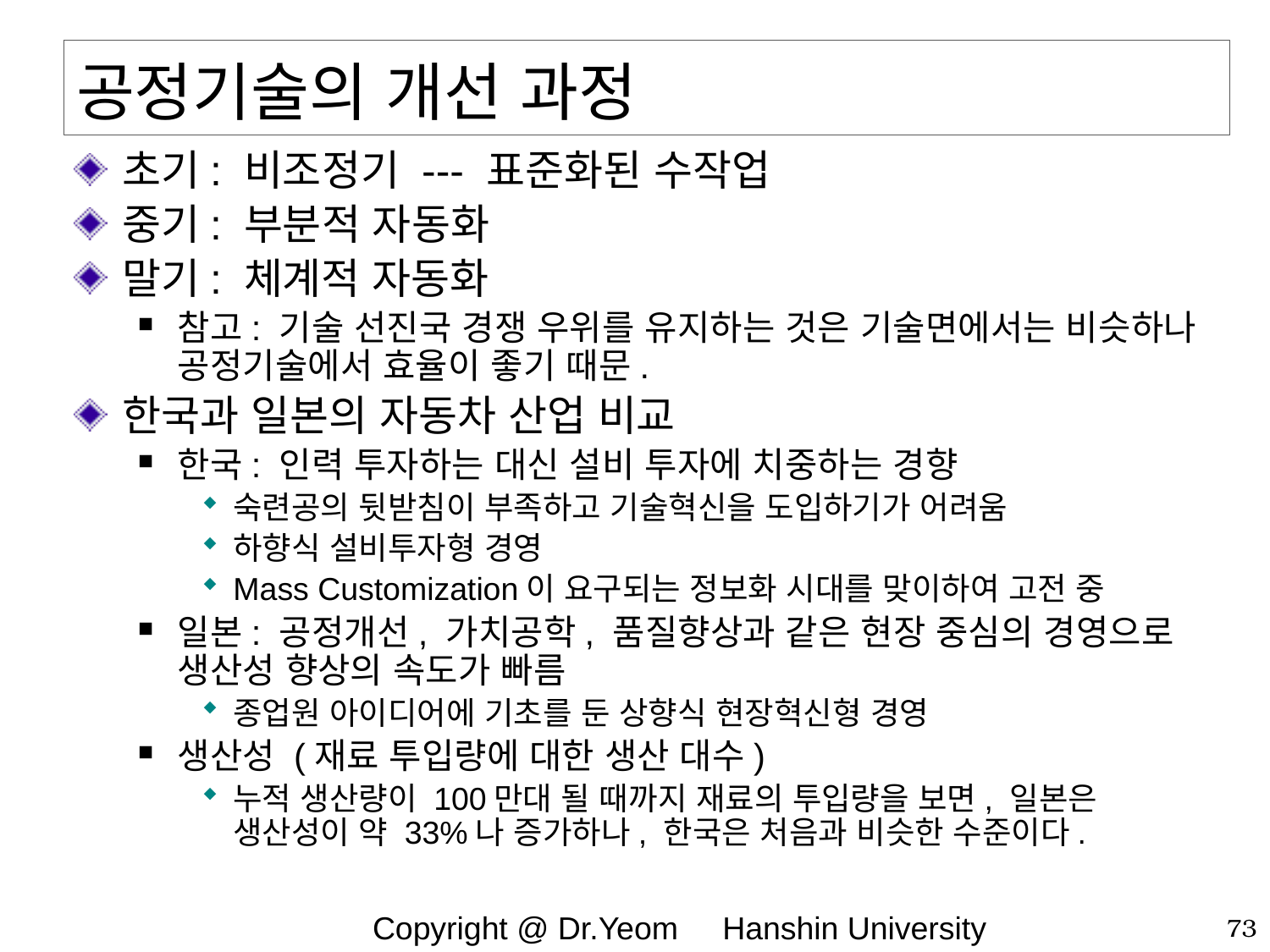

# 공정기술의 개선 과정
초기: 비조정기 --- 표준화된 수작업
중기: 부분적 자동화
말기: 체계적 자동화
참고: 기술 선진국 경쟁 우위를 유지하는 것은 기술면에서는 비슷하나 공정기술에서 효율이 좋기 때문.
한국과 일본의 자동차 산업 비교
한국: 인력 투자하는 대신 설비 투자에 치중하는 경향
숙련공의 뒷받침이 부족하고 기술혁신을 도입하기가 어려움
하향식 설비투자형 경영
Mass Customization이 요구되는 정보화 시대를 맞이하여 고전 중
일본: 공정개선, 가치공학, 품질향상과 같은 현장 중심의 경영으로 생산성 향상의 속도가 빠름
종업원 아이디어에 기초를 둔 상향식 현장혁신형 경영
생산성 (재료 투입량에 대한 생산 대수)
누적 생산량이 100만대 될 때까지 재료의 투입량을 보면, 일본은 생산성이 약 33%나 증가하나, 한국은 처음과 비슷한 수준이다.
73